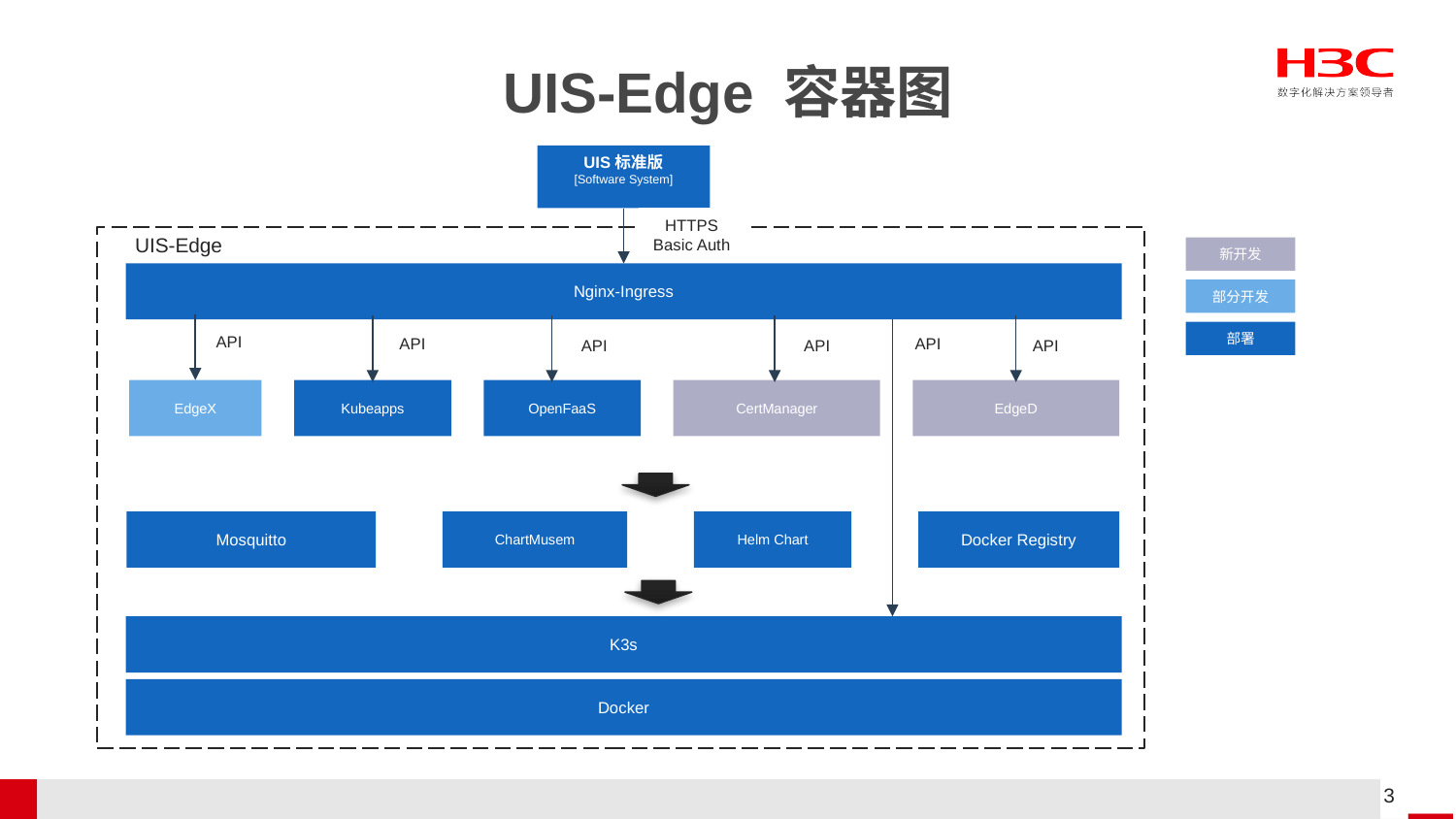

# UIS-Edge 容器图
UIS标准版
[Software System]

HTTPS
Basic Auth
UIS-Edge

新开发
Nginx-Ingress
部分开发
部署
API
API
API
API
API
API
EdgeX
Kubeapps
OpenFaaS
CertManager
EdgeD

ChartMusem
Helm Chart
Docker Registry
Mosquitto

K3s
Docker